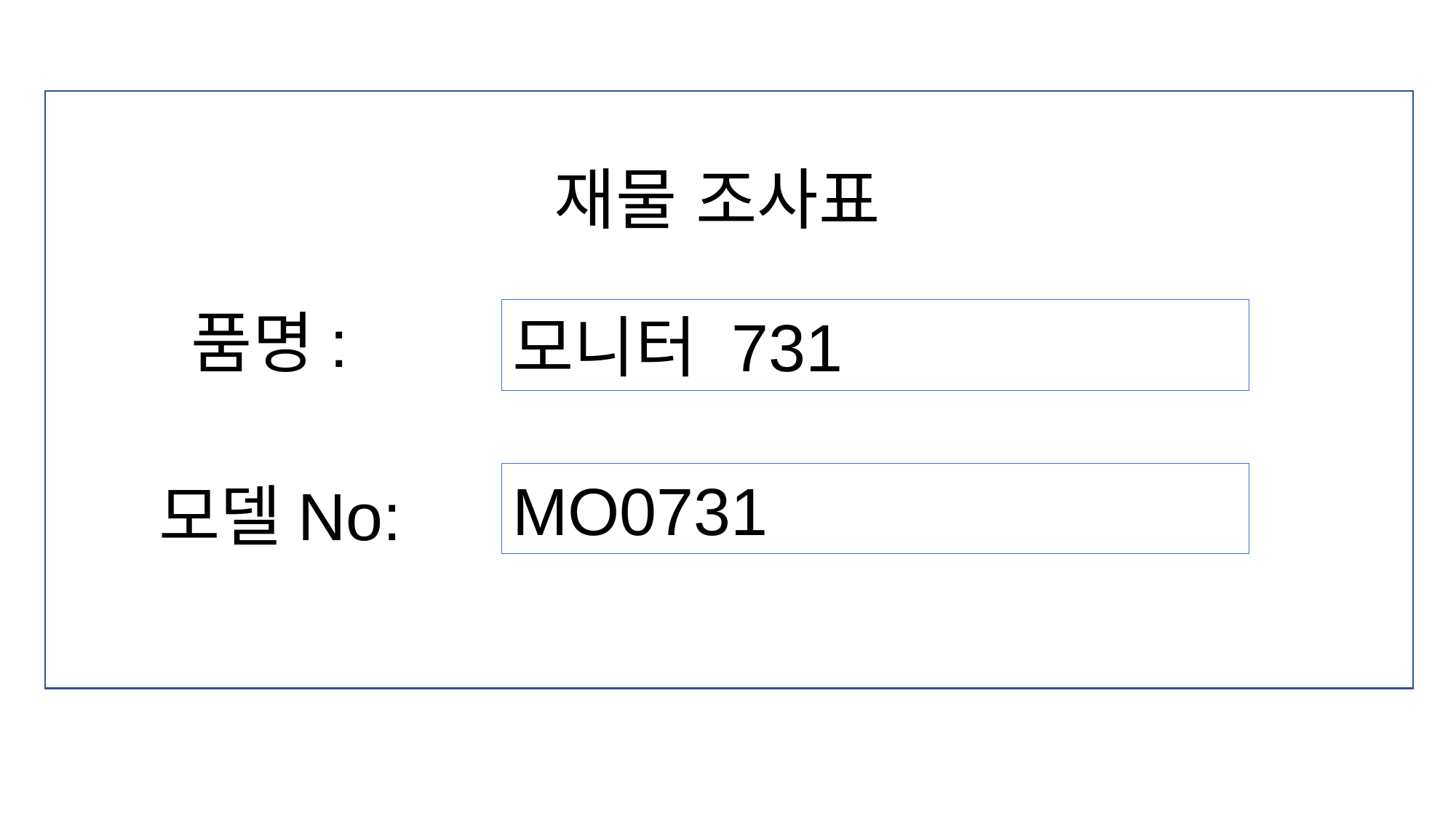

재물 조사표
품명:
모니터 731
MO0731
모델No: